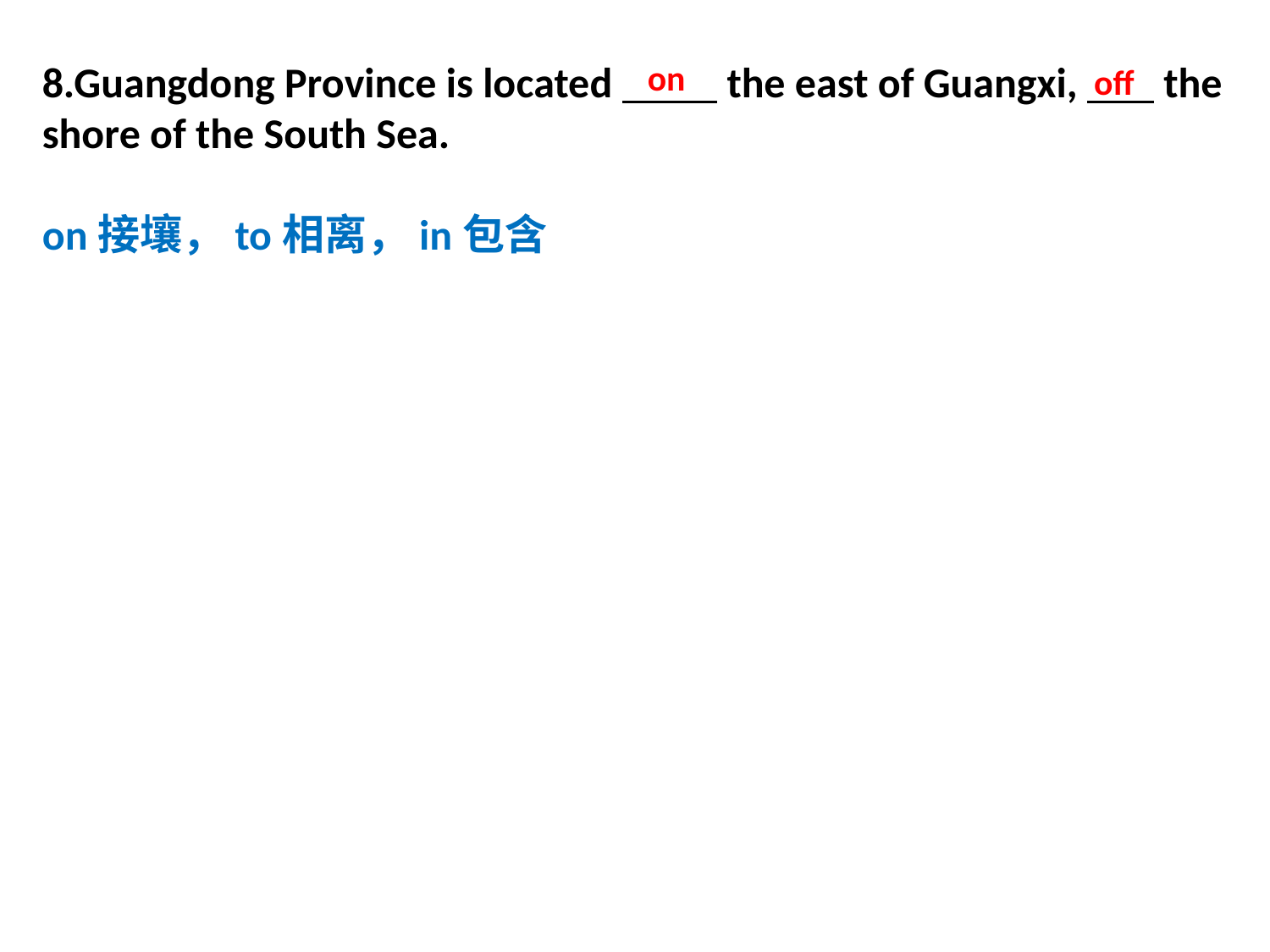

8.Guangdong Province is located            the east of Guangxi,         the shore of the South Sea.

on接壤，to相离，in包含
on
off